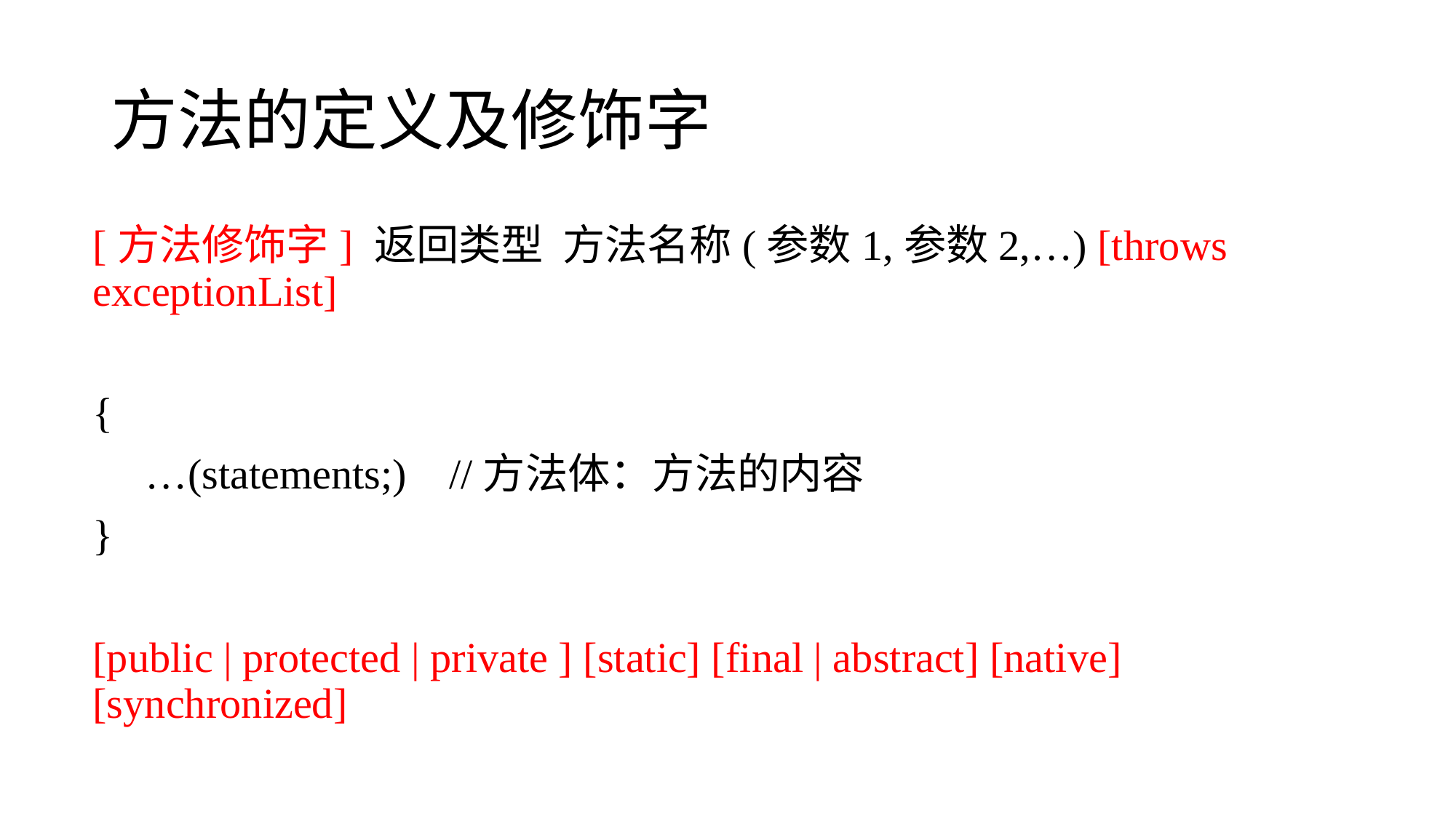

# 方法的定义及修饰字
[方法修饰字] 返回类型  方法名称(参数1,参数2,…) [throws exceptionList]

{
     …(statements;)    //方法体：方法的内容
}

[public | protected | private ] [static] [final | abstract] [native] [synchronized]